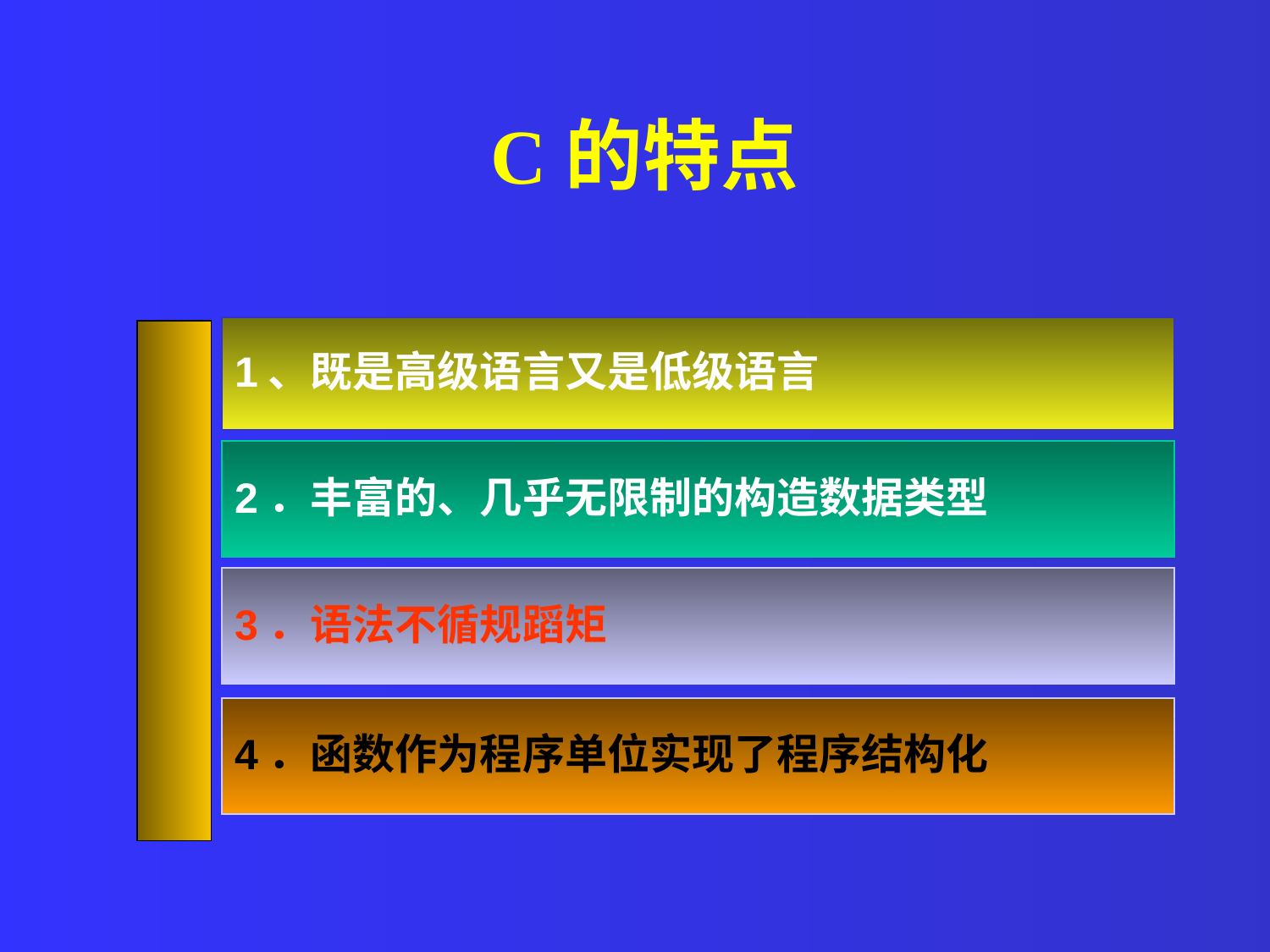

# C的特点

1、既是高级语言又是低级语言

2．丰富的、几乎无限制的构造数据类型
3．语法不循规蹈矩
4．函数作为程序单位实现了程序结构化